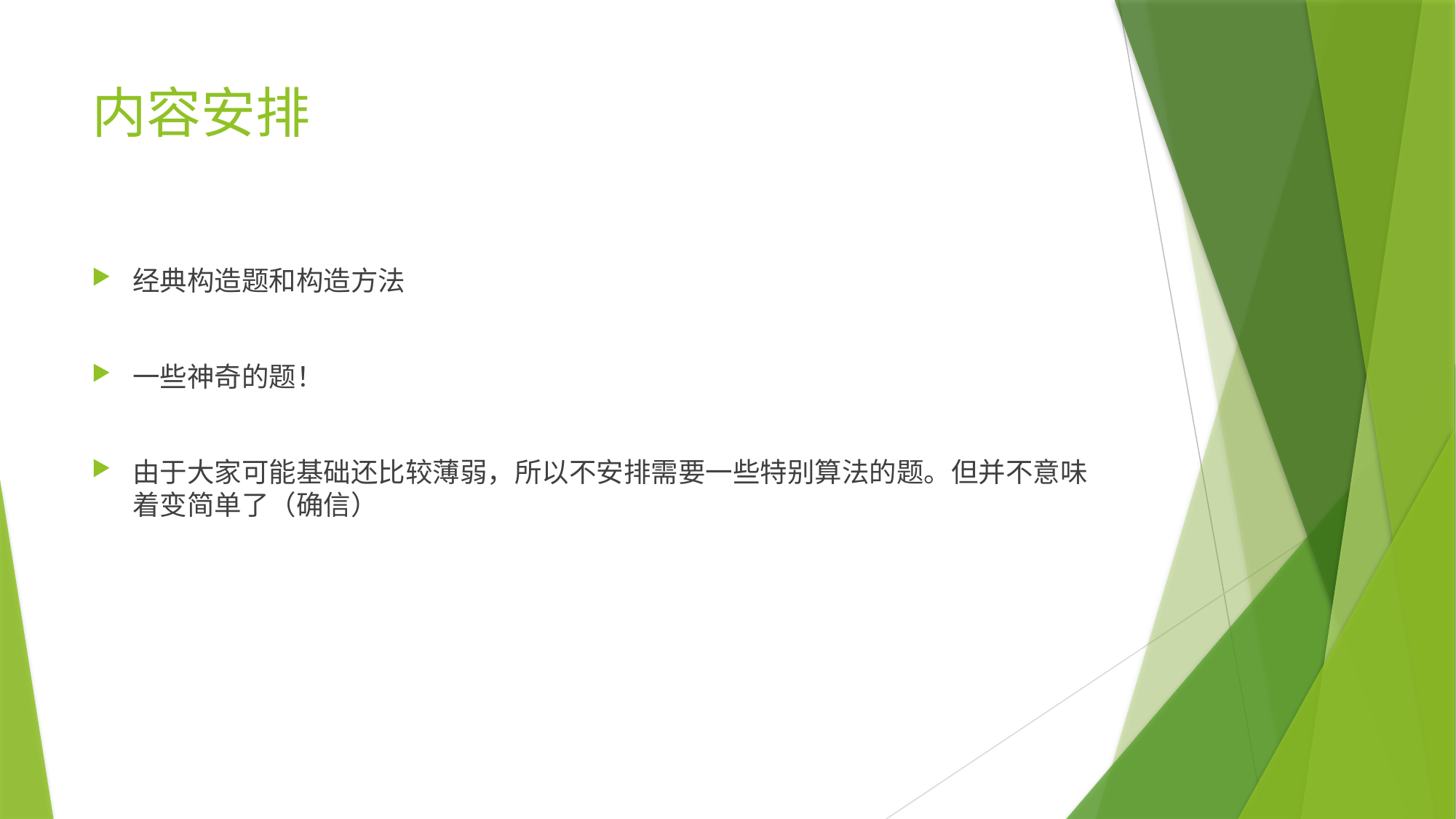

# 内容安排
经典构造题和构造方法

一些神奇的题！

由于大家可能基础还比较薄弱，所以不安排需要一些特别算法的题。但并不意味着变简单了（确信）